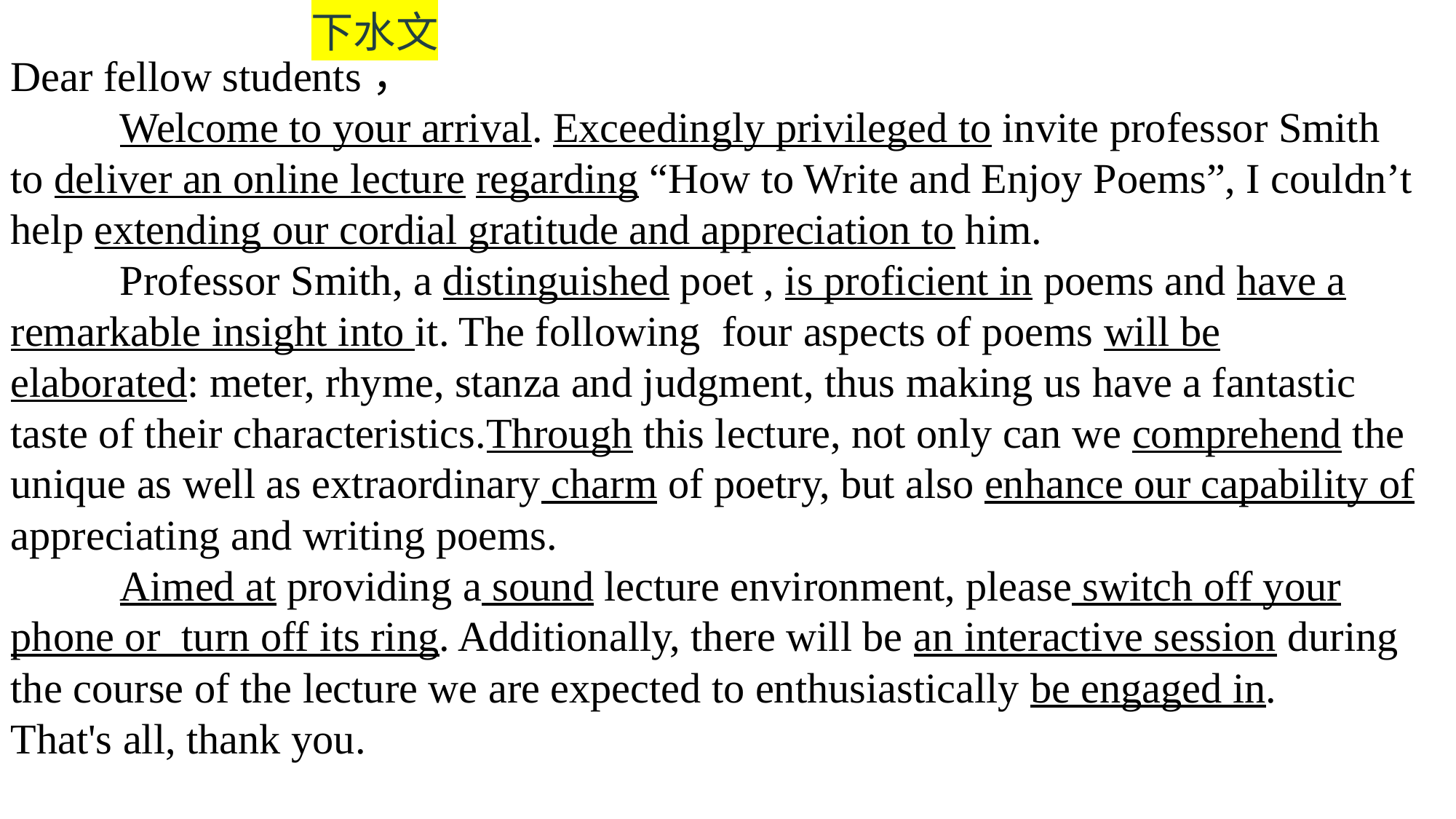

下水文
Dear fellow students，	Welcome to your arrival. Exceedingly privileged to invite professor Smith to deliver an online lecture regarding “How to Write and Enjoy Poems”, I couldn’t help extending our cordial gratitude and appreciation to him.	Professor Smith, a distinguished poet , is proficient in poems and have a remarkable insight into it. The following  four aspects of poems will be elaborated: meter, rhyme, stanza and judgment, thus making us have a fantastic taste of their characteristics.Through this lecture, not only can we comprehend the unique as well as extraordinary charm of poetry, but also enhance our capability of appreciating and writing poems.   	Aimed at providing a sound lecture environment, please switch off your phone or  turn off its ring. Additionally, there will be an interactive session during the course of the lecture we are expected to enthusiastically be engaged in.That's all, thank you.